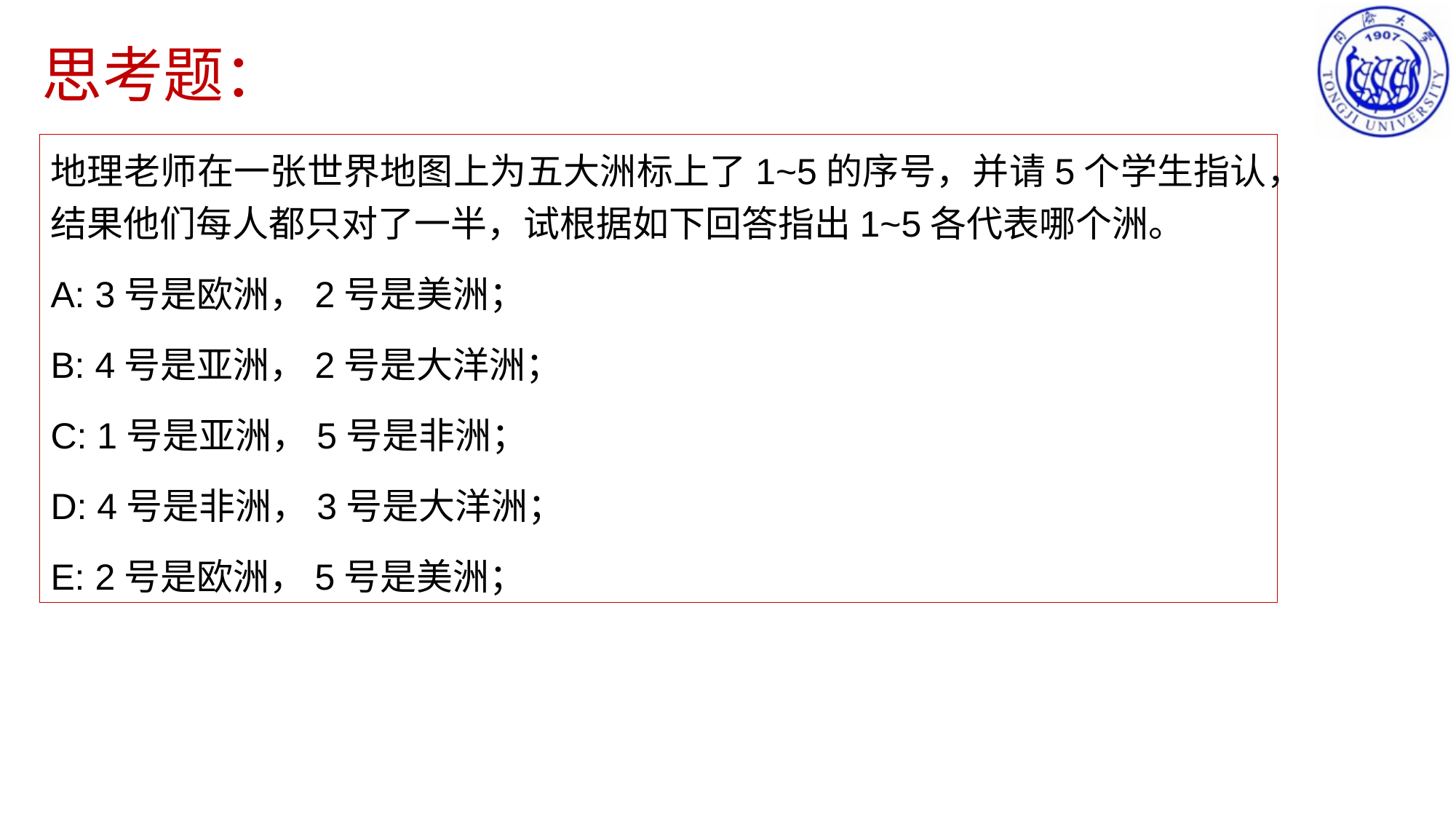

思考题：
地理老师在一张世界地图上为五大洲标上了1~5的序号，并请5个学生指认，结果他们每人都只对了一半，试根据如下回答指出1~5各代表哪个洲。
A: 3号是欧洲，2号是美洲；
B: 4号是亚洲，2号是大洋洲；
C: 1号是亚洲，5号是非洲；
D: 4号是非洲，3号是大洋洲；
E: 2号是欧洲，5号是美洲；